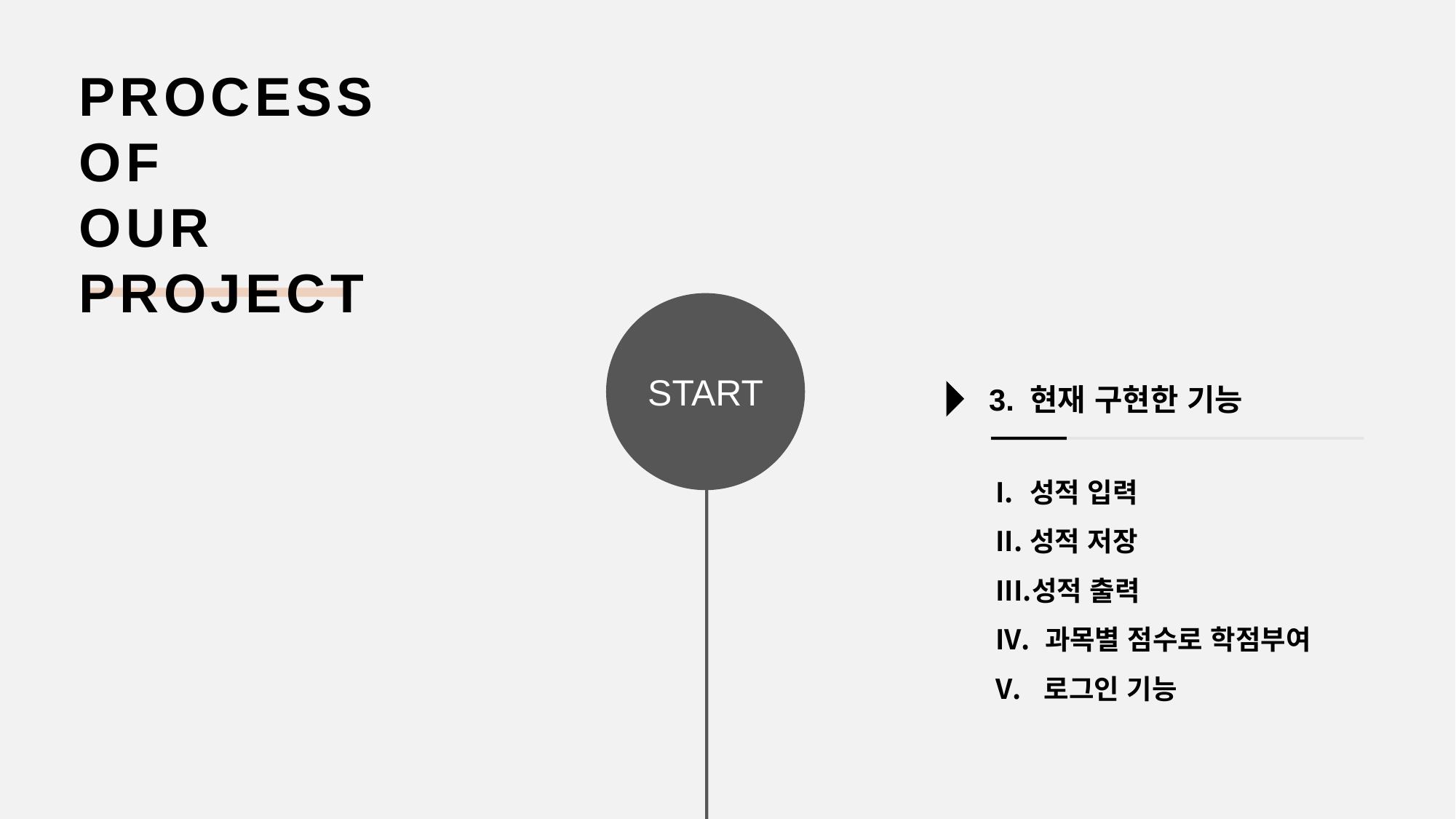

PROCESS
OF
OUR
PROJECT

START

3. 현재 구현한 기능

성적 입력
성적 저장
성적 출력
 과목별 점수로 학점부여
 로그인 기능